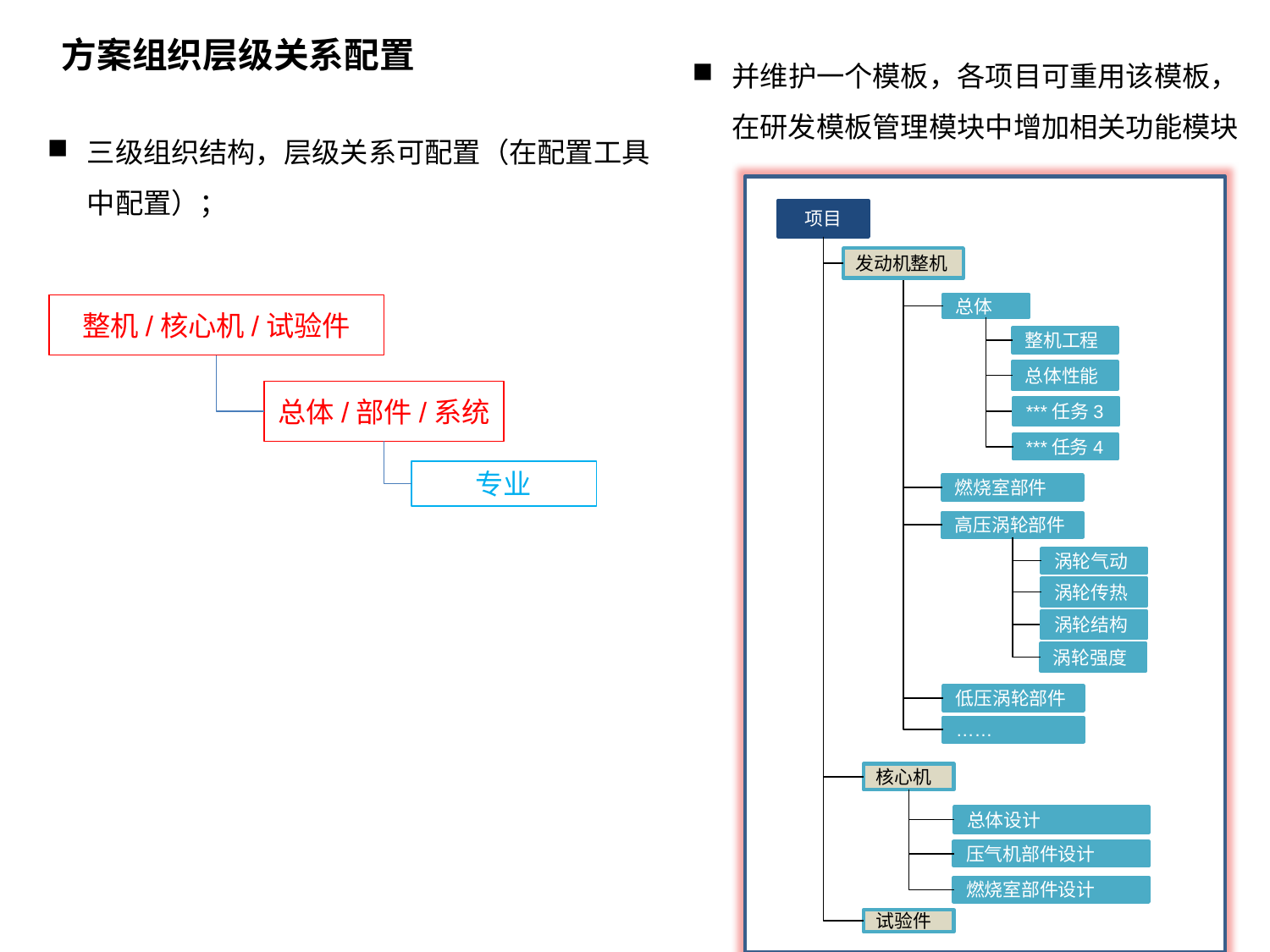

方案组织层级关系配置
并维护一个模板，各项目可重用该模板，在研发模板管理模块中增加相关功能模块
三级组织结构，层级关系可配置（在配置工具中配置）；

项目
发动机整机
总体
整机/核心机/试验件
整机工程
总体性能
总体/部件/系统
***任务3
***任务4
专业
燃烧室部件
高压涡轮部件
涡轮气动
涡轮传热
涡轮结构
涡轮强度
低压涡轮部件
……
核心机
总体设计
压气机部件设计
燃烧室部件设计
试验件